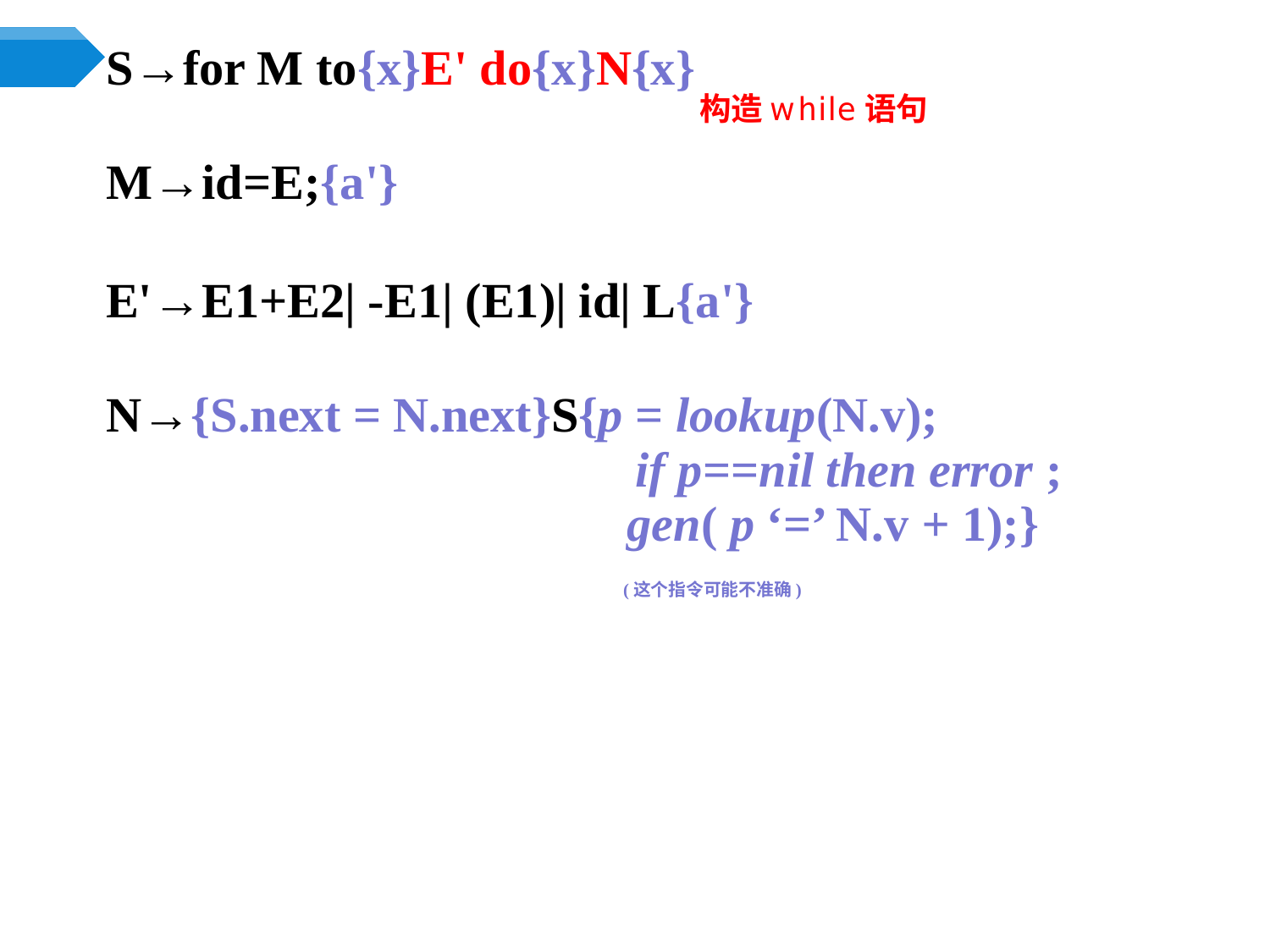

S→for M to{x}E' do{x}N{x}

M→id=E;{a'}

E'→E1+E2| -E1| (E1)| id| L{a'}

N→{S.next = N.next}S{p = lookup(N.v);
				         if p==nil then error ;
		                             gen( p ‘=’ N.v + 1);}
				        (这个指令可能不准确)
构造while语句